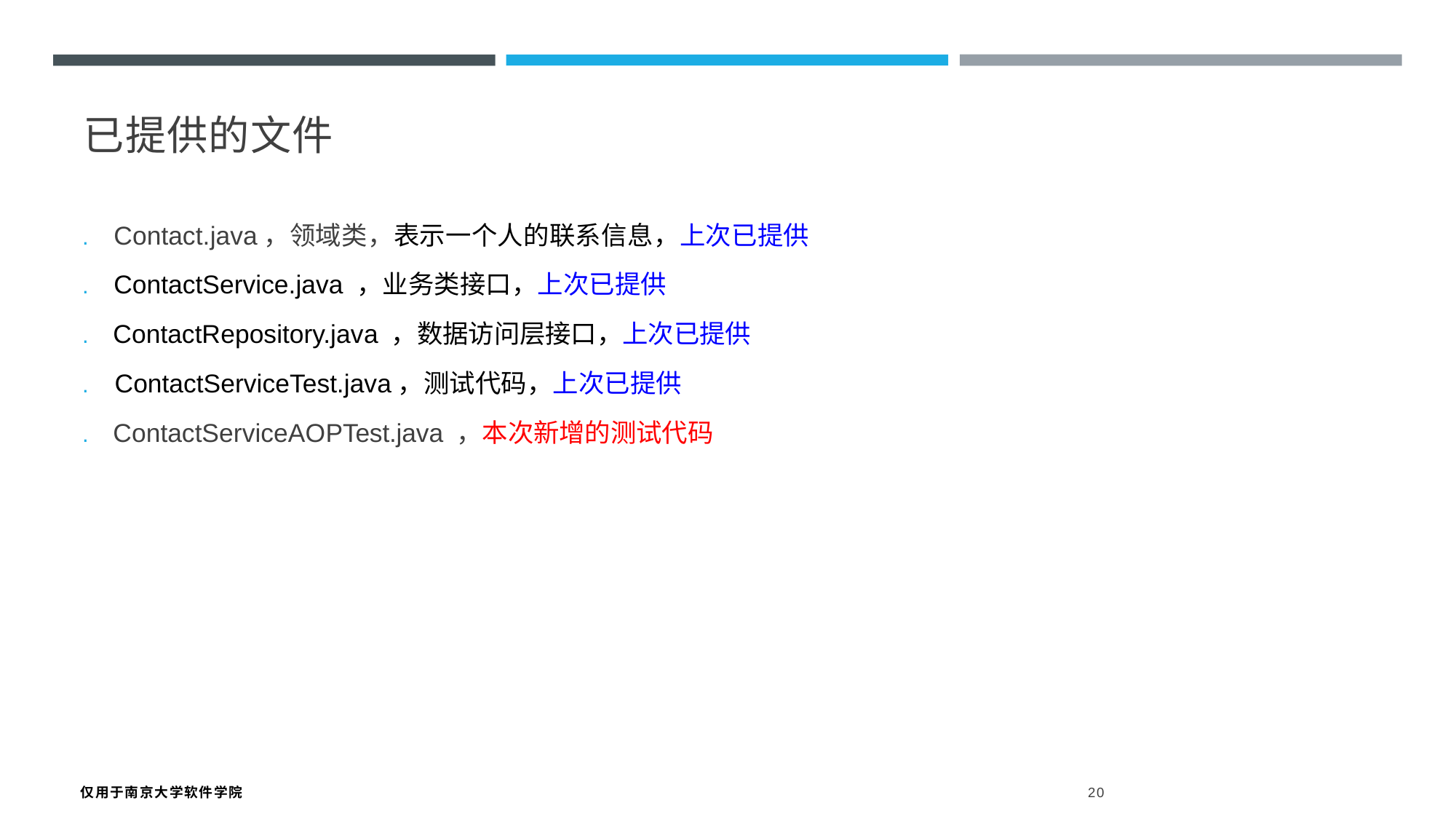

已提供的文件

.   Contact.java，领域类，表示一个人的联系信息，上次已提供
.   ContactService.java ，业务类接口，上次已提供
.   ContactRepository.java ，数据访问层接口，上次已提供
.   ContactServiceTest.java，测试代码，上次已提供

.   ContactServiceAOPTest.java ，本次新增的测试代码

仅用于南京大学软件学院                                                                                                                                                                                                                                                                                20